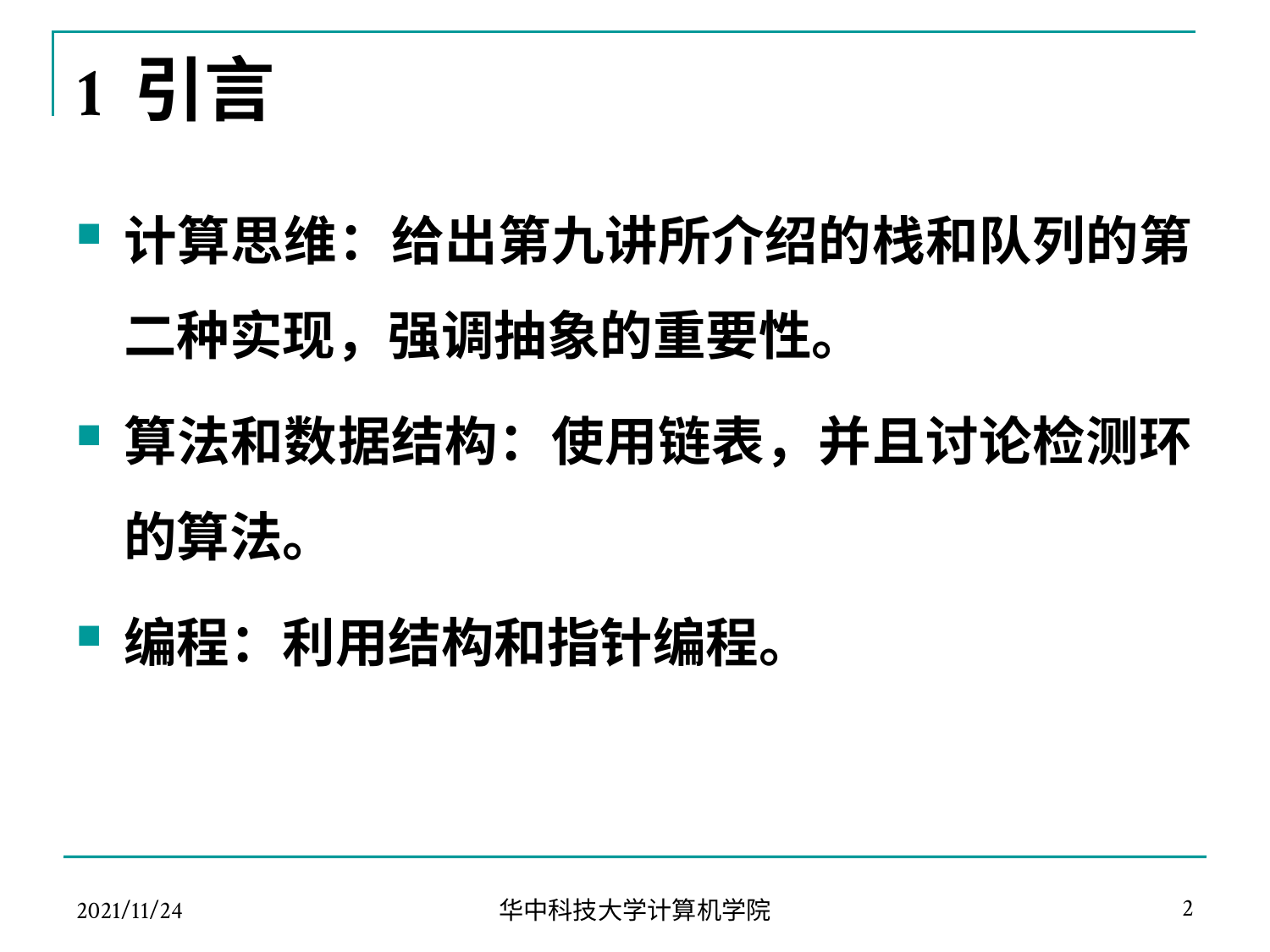

# 1 引言
计算思维：给出第九讲所介绍的栈和队列的第二种实现，强调抽象的重要性。
算法和数据结构：使用链表，并且讨论检测环的算法。
编程：利用结构和指针编程。
2021/11/24
2
华中科技大学计算机学院